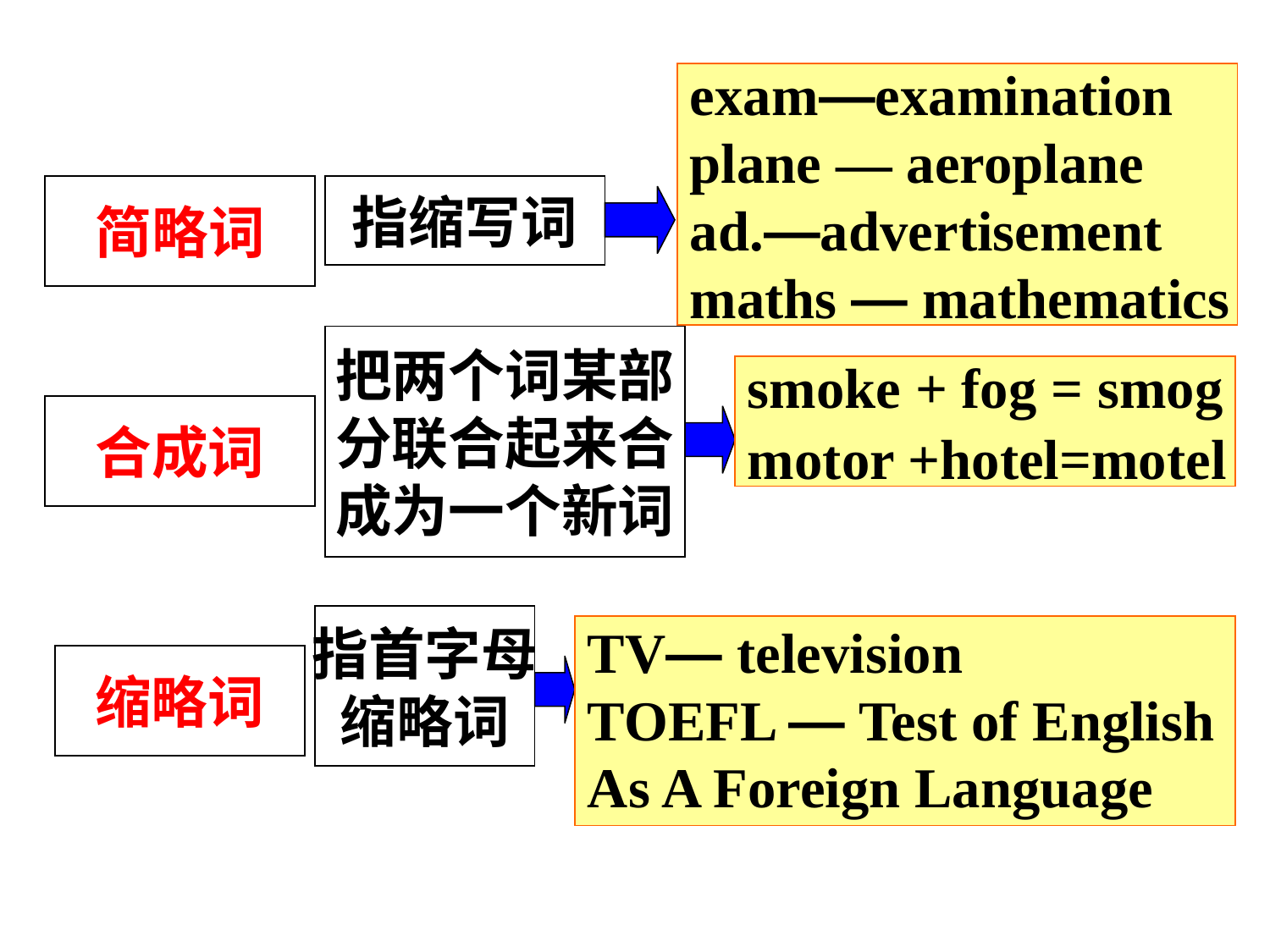

exam—examination
plane — aeroplane
ad.—advertisement
maths — mathematics
简略词
指缩写词

把两个词某部
分联合起来合
成为一个新词
smoke + fog = smog
motor +hotel=motel
合成词

指首字母
缩略词
TV— television
TOEFL — Test of English
As A Foreign Language
缩略词